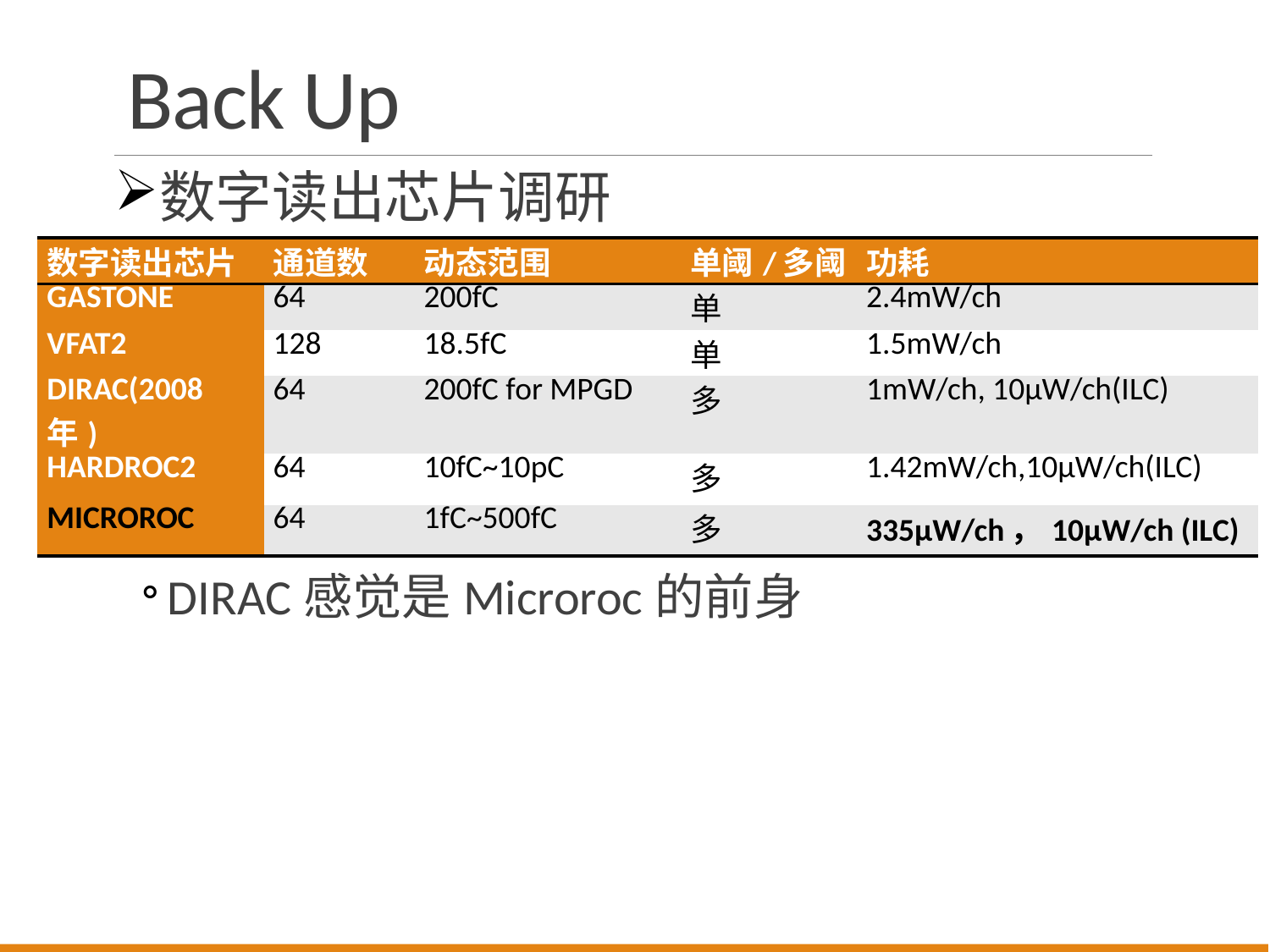

# Back Up
数字读出芯片调研

DIRAC感觉是Microroc的前身

| 数字读出芯片 | 通道数 | 动态范围 | 单阈/多阈 | 功耗 |
| --- | --- | --- | --- | --- |
| GASTONE | 64 | 200fC | 单 | 2.4mW/ch |
| VFAT2 | 128 | 18.5fC | 单 | 1.5mW/ch |
| DIRAC(2008年) | 64 | 200fC for MPGD | 多 | 1mW/ch, 10μW/ch(ILC) |
| HARDROC2 | 64 | 10fC~10pC | 多 | 1.42mW/ch,10μW/ch(ILC) |
| MICROROC | 64 | 1fC~500fC | 多 | 335μW/ch，10μW/ch (ILC) |